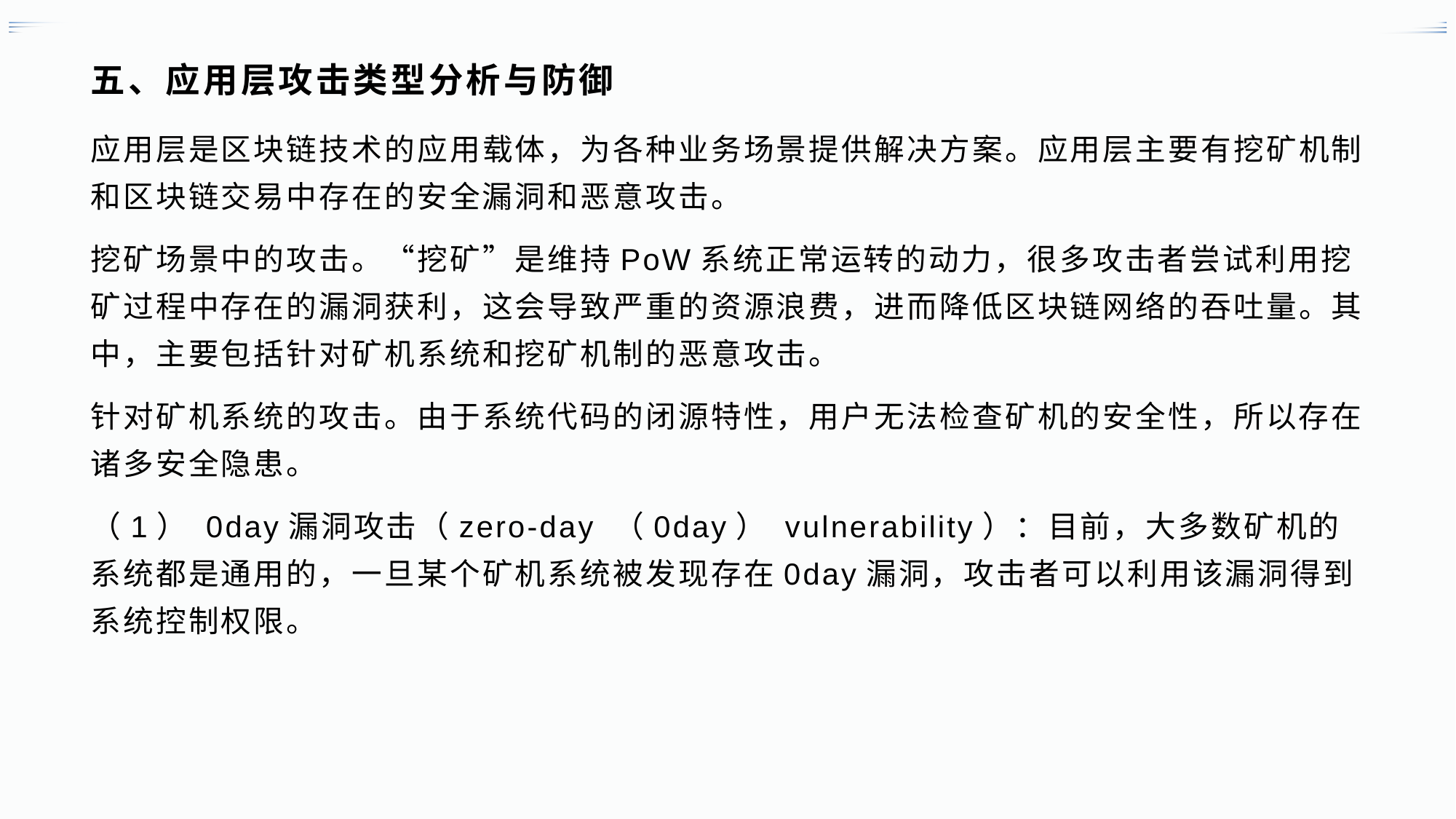

# 五、应用层攻击类型分析与防御
应用层是区块链技术的应用载体，为各种业务场景提供解决方案。应用层主要有挖矿机制和区块链交易中存在的安全漏洞和恶意攻击。
挖矿场景中的攻击。“挖矿”是维持PoW系统正常运转的动力，很多攻击者尝试利用挖矿过程中存在的漏洞获利，这会导致严重的资源浪费，进而降低区块链网络的吞吐量。其中，主要包括针对矿机系统和挖矿机制的恶意攻击。
针对矿机系统的攻击。由于系统代码的闭源特性，用户无法检查矿机的安全性，所以存在诸多安全隐患。
（1） 0day漏洞攻击（zero-day （0day） vulnerability）：目前，大多数矿机的系统都是通用的，一旦某个矿机系统被发现存在0day漏洞，攻击者可以利用该漏洞得到系统控制权限。